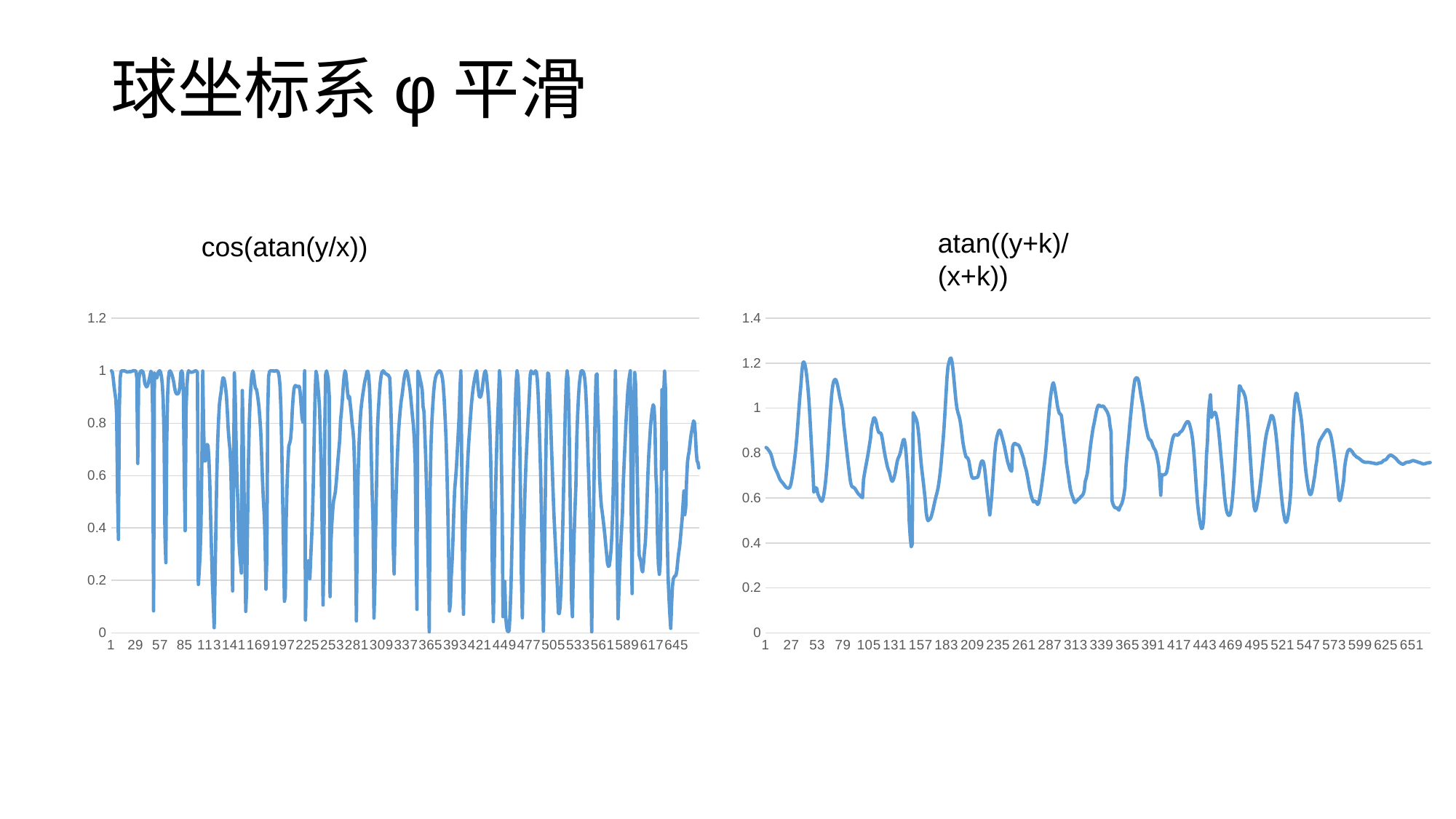

# 球坐标系φ平滑
atan((y+k)/(x+k))
cos(atan(y/x))

### Chart

| Category |  |
|---|---|

### Chart

| Category |  |
|---|---|